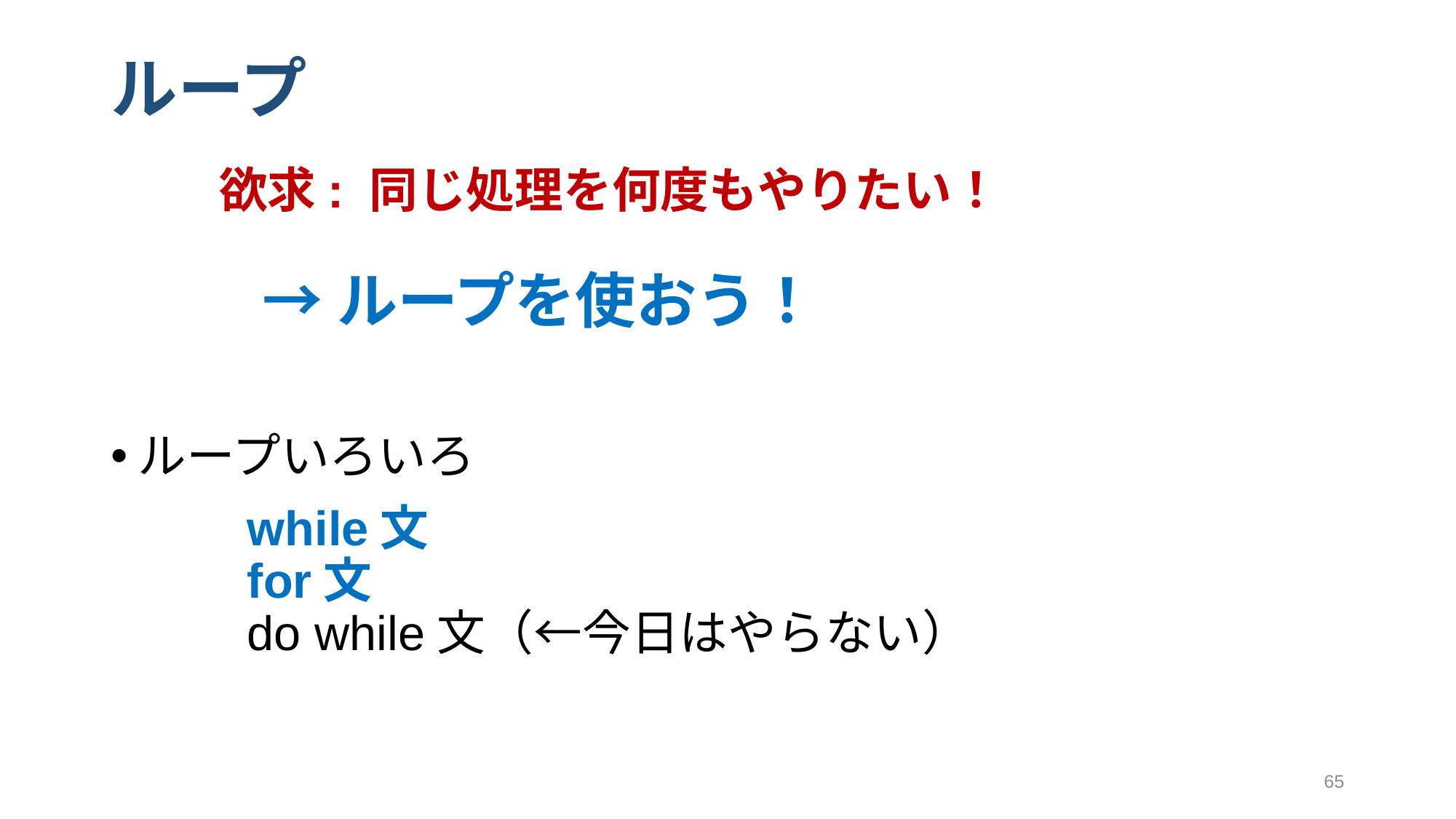

# ループ
　　 欲求: 同じ処理を何度もやりたい！
           → ループを使おう！

ループいろいろ
	while文
	for文
	do while文（←今日はやらない）
65